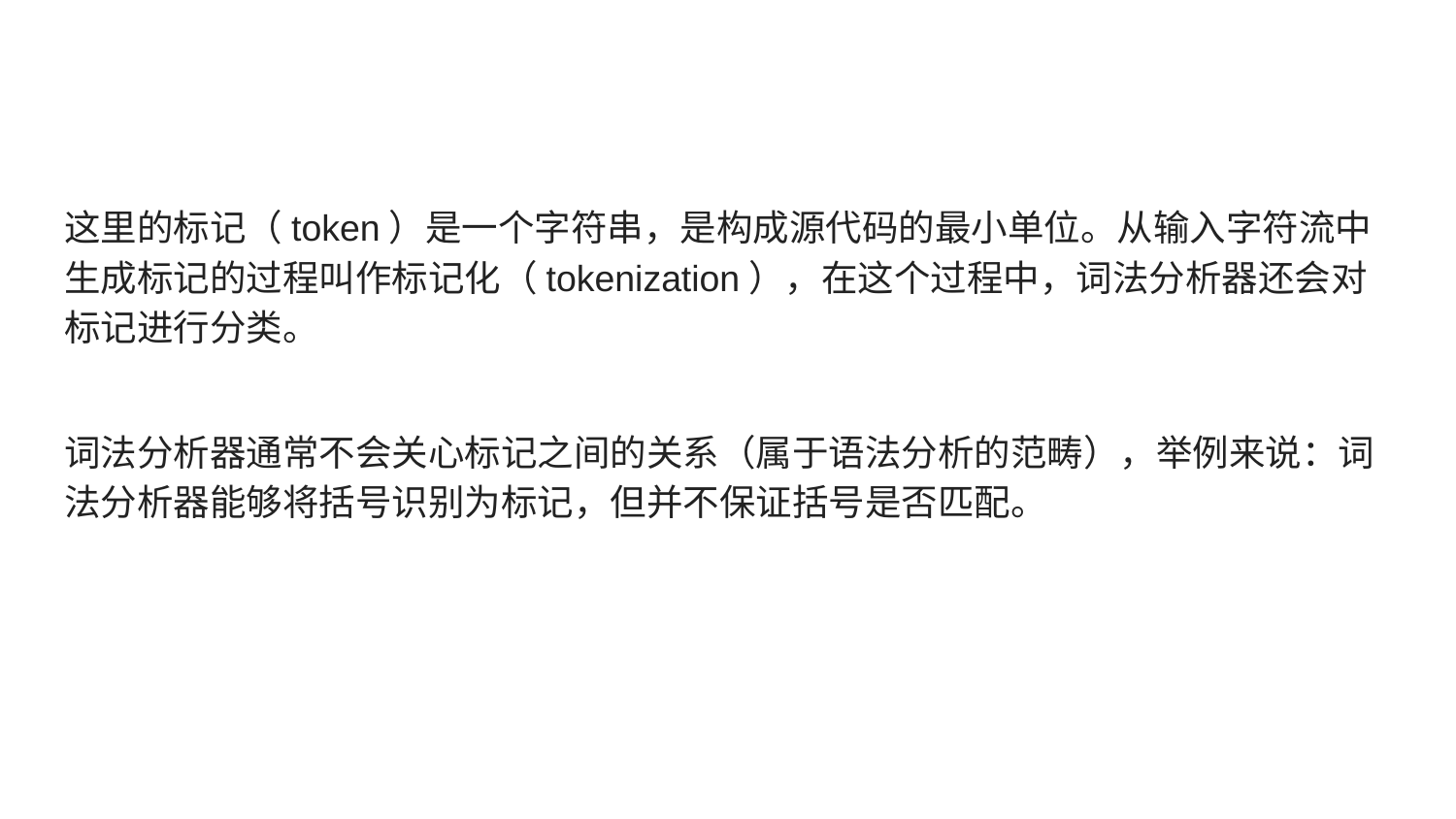

#
这里的标记（token）是一个字符串，是构成源代码的最小单位。从输入字符流中生成标记的过程叫作标记化（tokenization），在这个过程中，词法分析器还会对标记进行分类。

词法分析器通常不会关心标记之间的关系（属于语法分析的范畴），举例来说：词法分析器能够将括号识别为标记，但并不保证括号是否匹配。